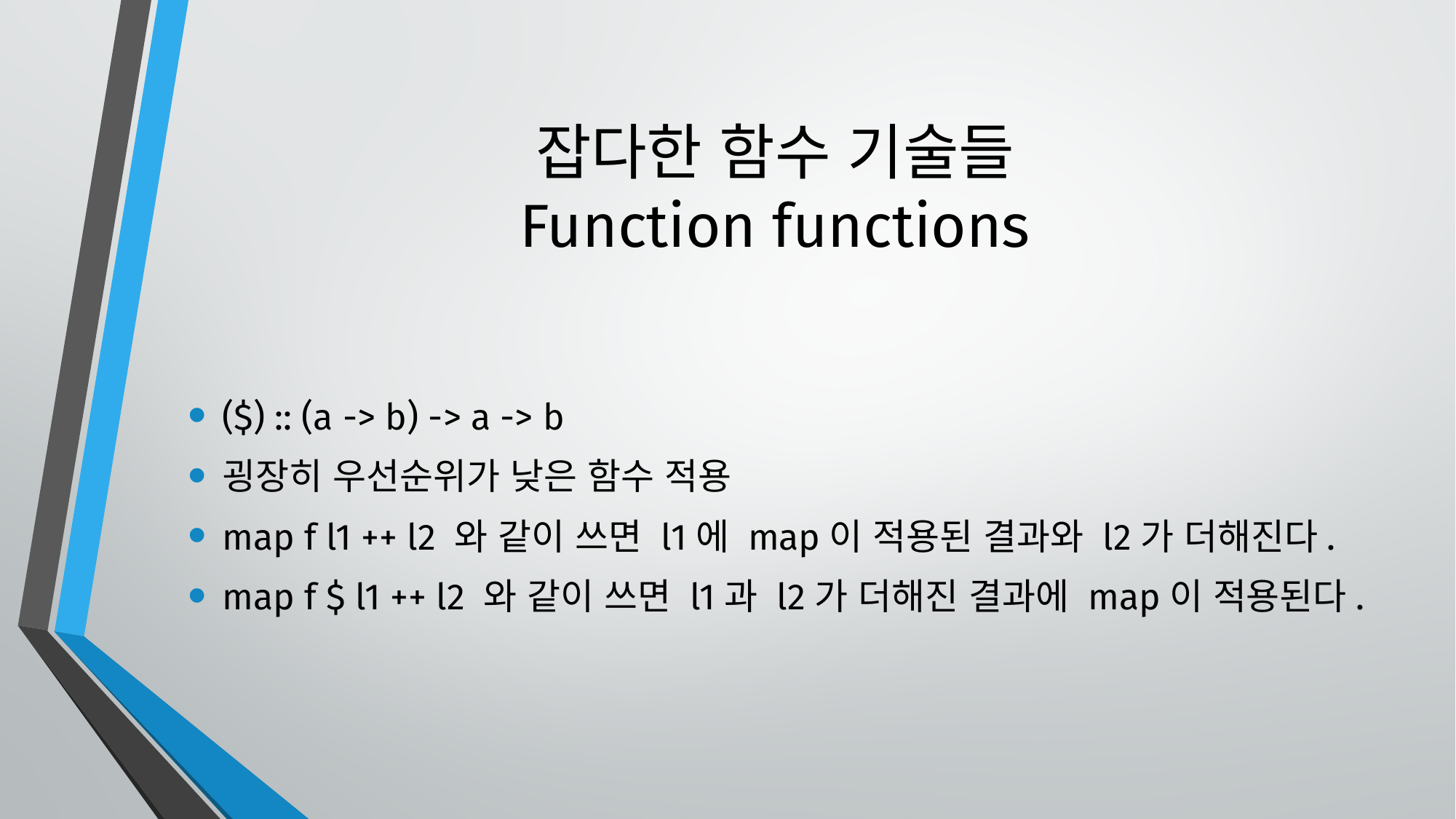

# 잡다한 함수 기술들 Function functions
($) :: (a -> b) -> a -> b
굉장히 우선순위가 낮은 함수 적용
map f l1 ++ l2 와 같이 쓰면 l1에 map이 적용된 결과와 l2가 더해진다.
map f $ l1 ++ l2 와 같이 쓰면 l1과 l2가 더해진 결과에 map이 적용된다.